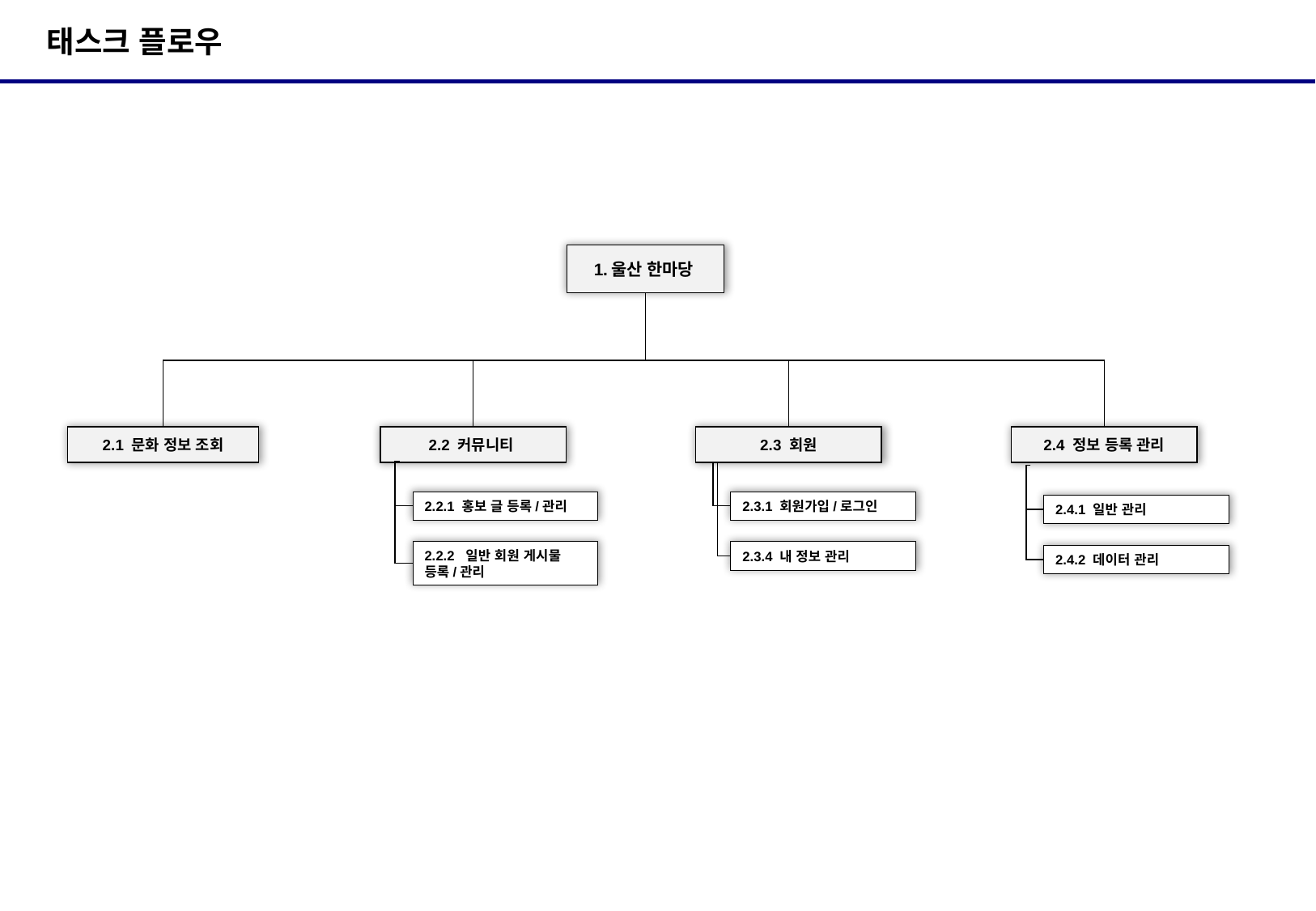

# 태스크 플로우
 1.울산 한마당
2.3 회원

2.2 커뮤니티

2.1 문화 정보 조회

2.4 정보 등록 관리

2.3.1 회원가입/로그인
2.2.1 홍보 글 등록/관리
2.4.1 일반 관리
2.3.4 내 정보 관리
2.2.2  일반 회원 게시물 등록/관리
2.4.2 데이터 관리